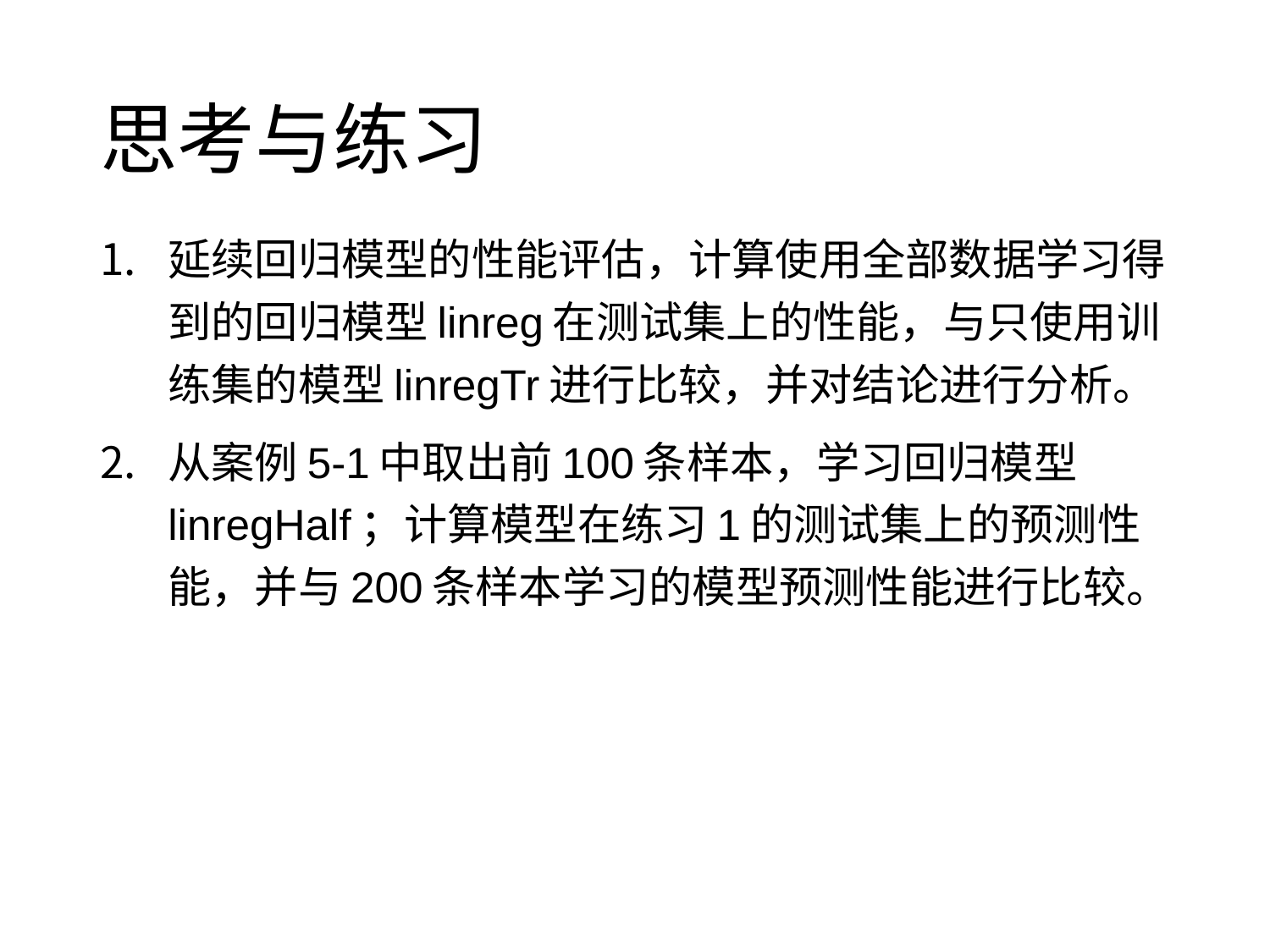

# 思考与练习
延续回归模型的性能评估，计算使用全部数据学习得到的回归模型linreg在测试集上的性能，与只使用训练集的模型linregTr进行比较，并对结论进行分析。
从案例5-1中取出前100条样本，学习回归模型linregHalf；计算模型在练习1的测试集上的预测性能，并与200条样本学习的模型预测性能进行比较。